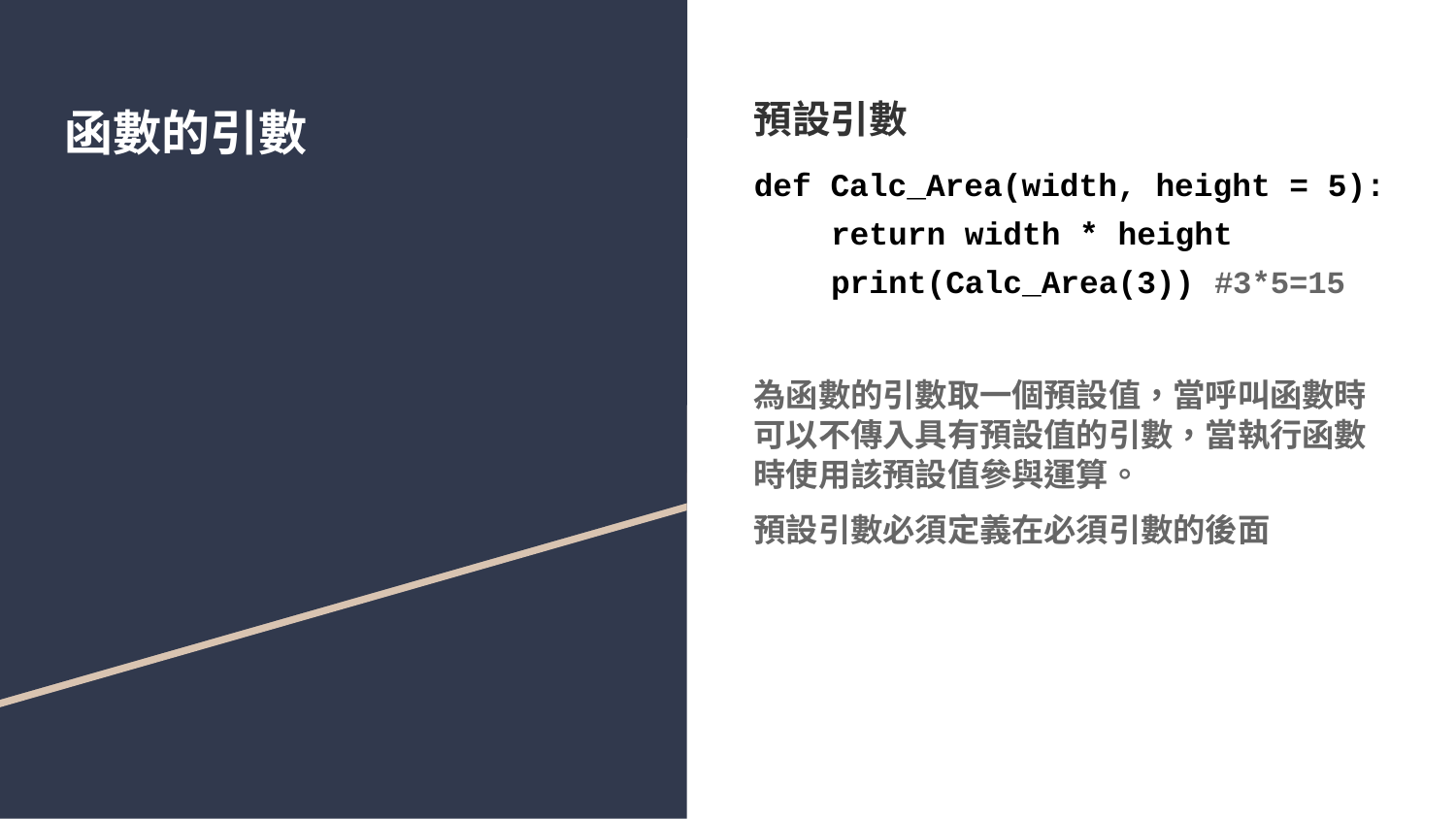

# 函數的引數
預設引數
def Calc_Area(width, height = 5):
    return width * height
    print(Calc_Area(3)) #3*5=15

為函數的引數取一個預設值，當呼叫函數時可以不傳入具有預設值的引數，當執行函數時使用該預設值參與運算。
預設引數必須定義在必須引數的後面